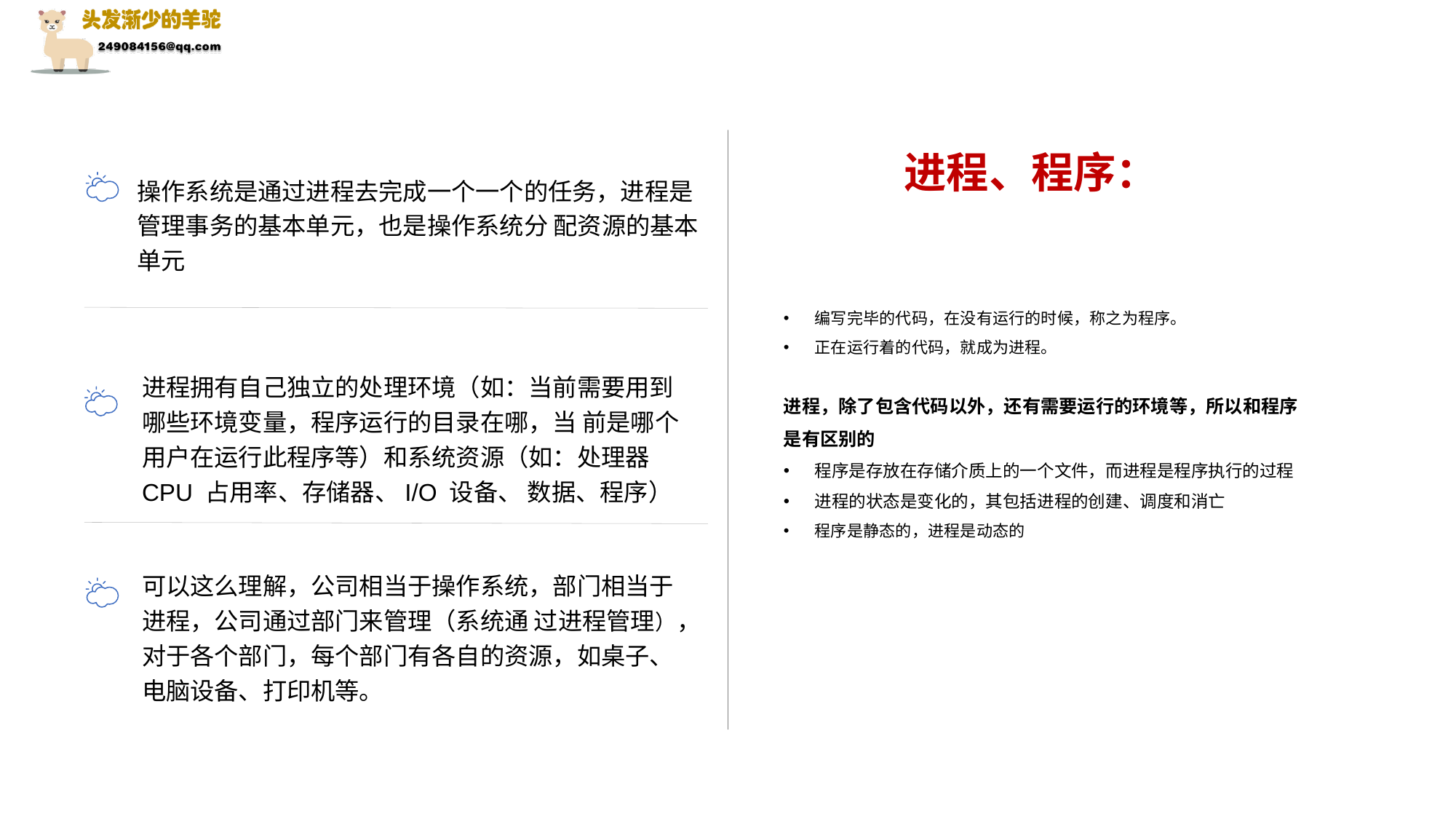

操作系统是通过进程去完成一个一个的任务，进程是管理事务的基本单元，也是操作系统分 配资源的基本单元
编写完毕的代码，在没有运行的时候，称之为程序。
正在运行着的代码，就成为进程。

进程，除了包含代码以外，还有需要运行的环境等，所以和程序是有区别的
程序是存放在存储介质上的一个文件，而进程是程序执行的过程
进程的状态是变化的，其包括进程的创建、调度和消亡
程序是静态的，进程是动态的
进程拥有自己独立的处理环境（如：当前需要用到哪些环境变量，程序运行的目录在哪，当 前是哪个用户在运行此程序等）和系统资源（如：处理器 CPU 占用率、存储器、I/O 设备、 数据、程序）
可以这么理解，公司相当于操作系统，部门相当于进程，公司通过部门来管理（系统通 过进程管理），对于各个部门，每个部门有各自的资源，如桌子、电脑设备、打印机等。

进程、程序：